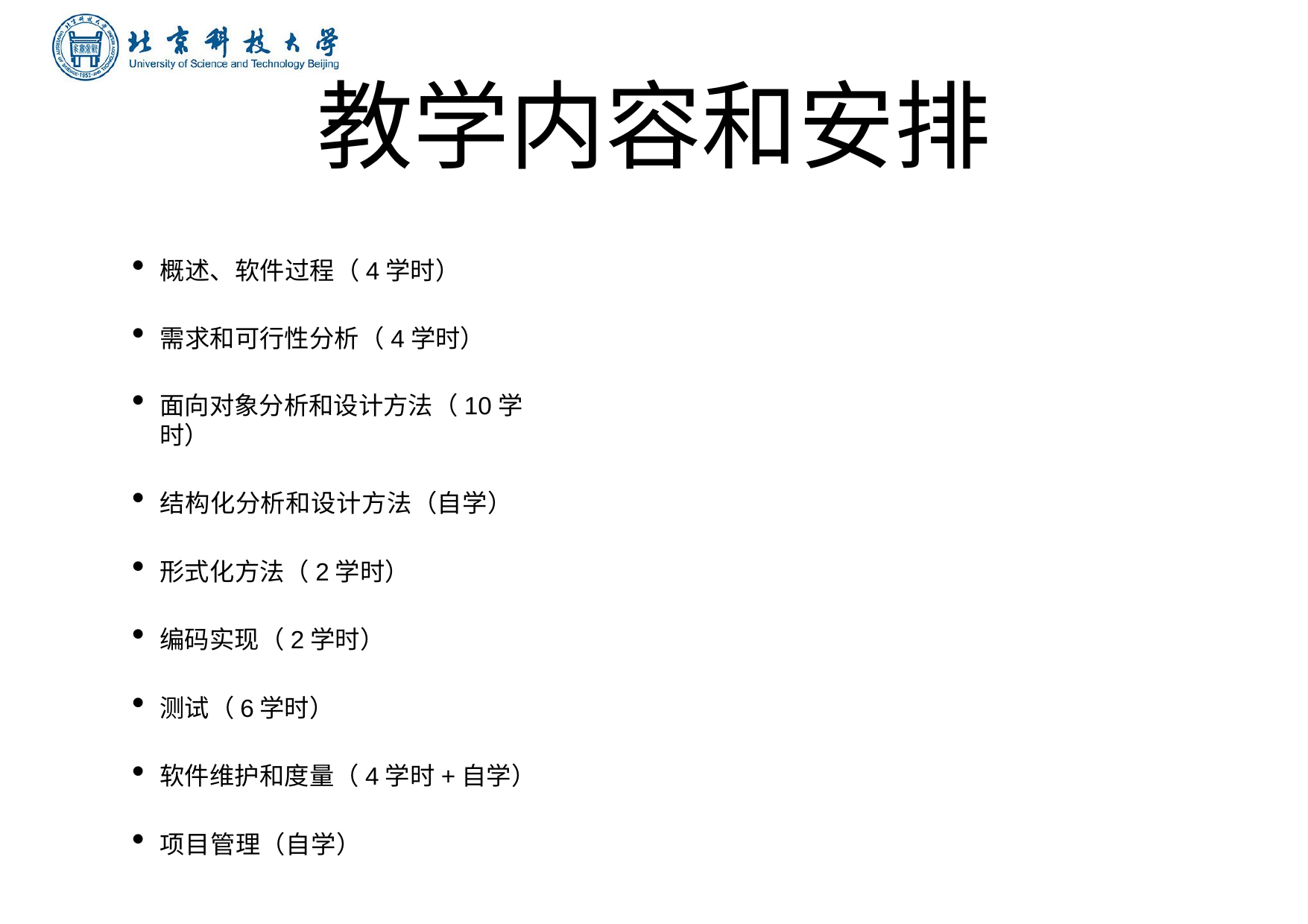

# 教学内容和安排
概述、软件过程（4学时）
需求和可⾏性分析（4学时）
⾯向对象分析和设计⽅法（10学时）
结构化分析和设计⽅法（⾃学）
形式化⽅法（2学时）
编码实现（2学时）
测试（6学时）
软件维护和度量（4学时+⾃学）
项⽬管理（⾃学）